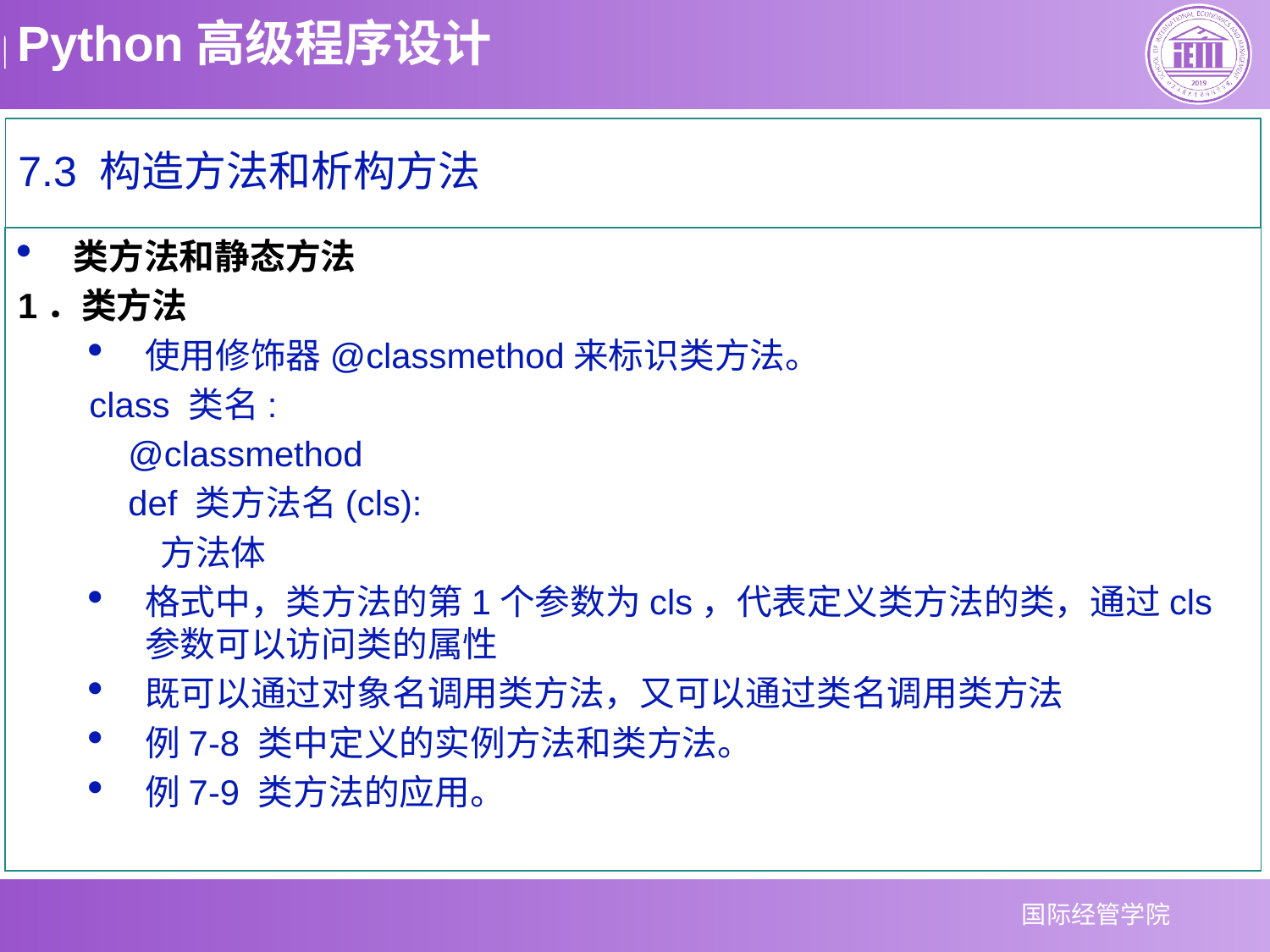

# 7.3 构造方法和析构方法
类方法和静态方法
1．类方法
使用修饰器@classmethod来标识类方法。
class 类名:
    @classmethod
    def 类方法名(cls):
        方法体
格式中，类方法的第1个参数为cls，代表定义类方法的类，通过cls参数可以访问类的属性
既可以通过对象名调用类方法，又可以通过类名调用类方法
例7-8 类中定义的实例方法和类方法。
例7-9 类方法的应用。